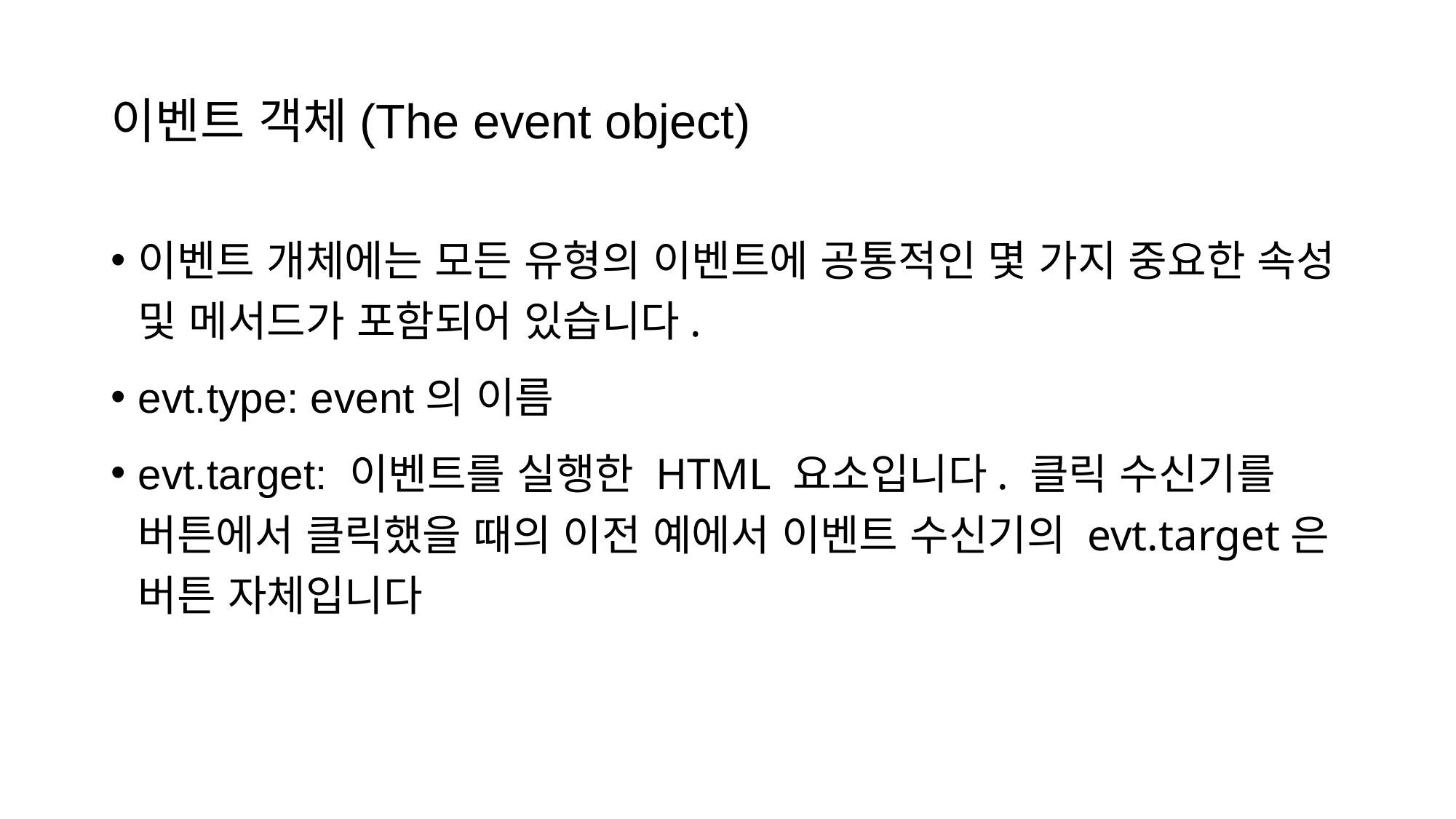

# 이벤트 객체(The event object)
이벤트 개체에는 모든 유형의 이벤트에 공통적인 몇 가지 중요한 속성 및 메서드가 포함되어 있습니다.
evt.type: event의 이름
evt.target: 이벤트를 실행한 HTML 요소입니다. 클릭 수신기를 버튼에서 클릭했을 때의 이전 예에서 이벤트 수신기의 evt.target은 버튼 자체입니다